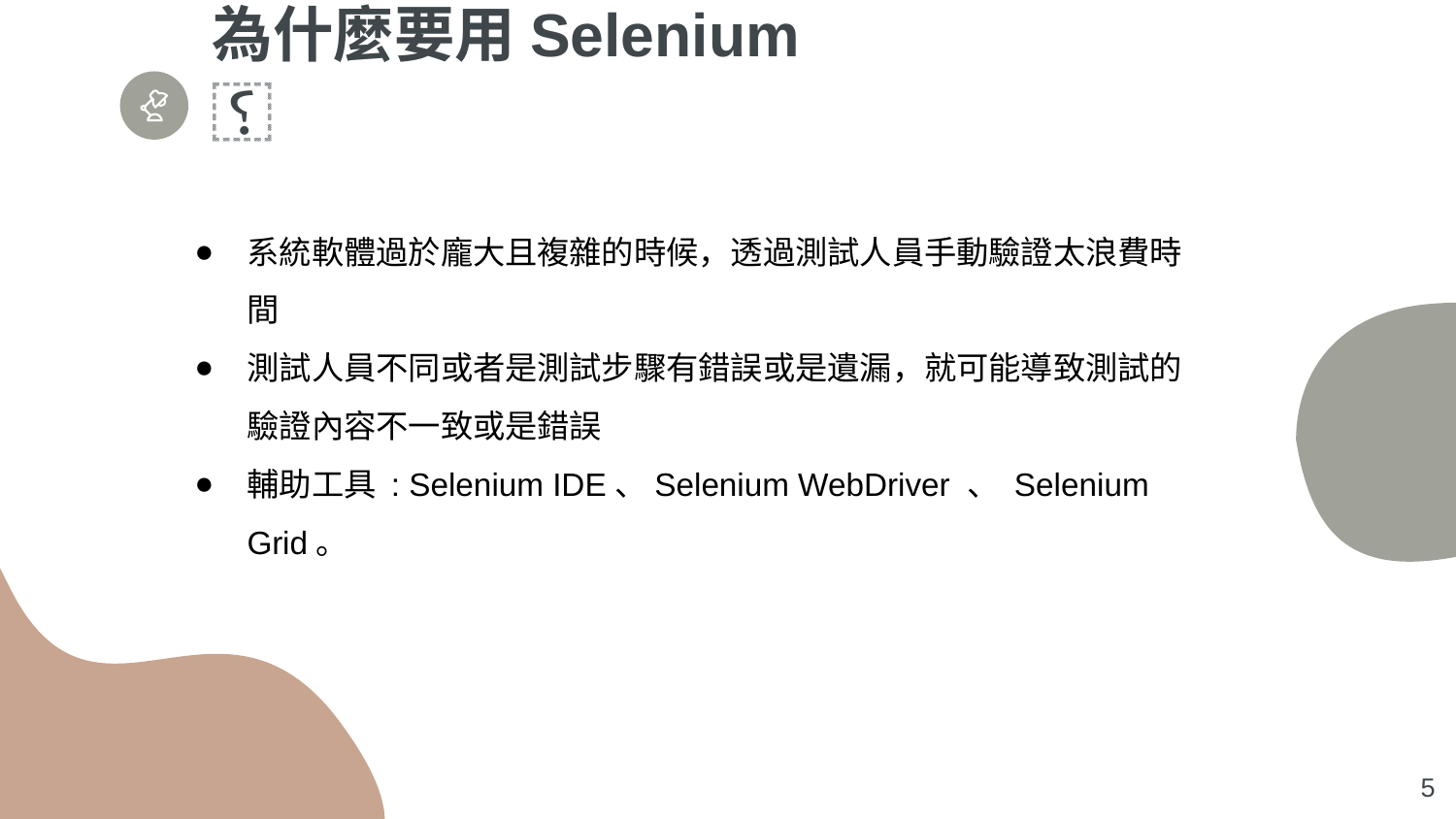

# 為什麼要用Selenium ␦

系統軟體過於龐大且複雜的時候，透過測試人員手動驗證太浪費時間
測試人員不同或者是測試步驟有錯誤或是遺漏，就可能導致測試的驗證內容不一致或是錯誤
輔助工具 : Selenium IDE、Selenium WebDriver 、 Selenium Grid。
5